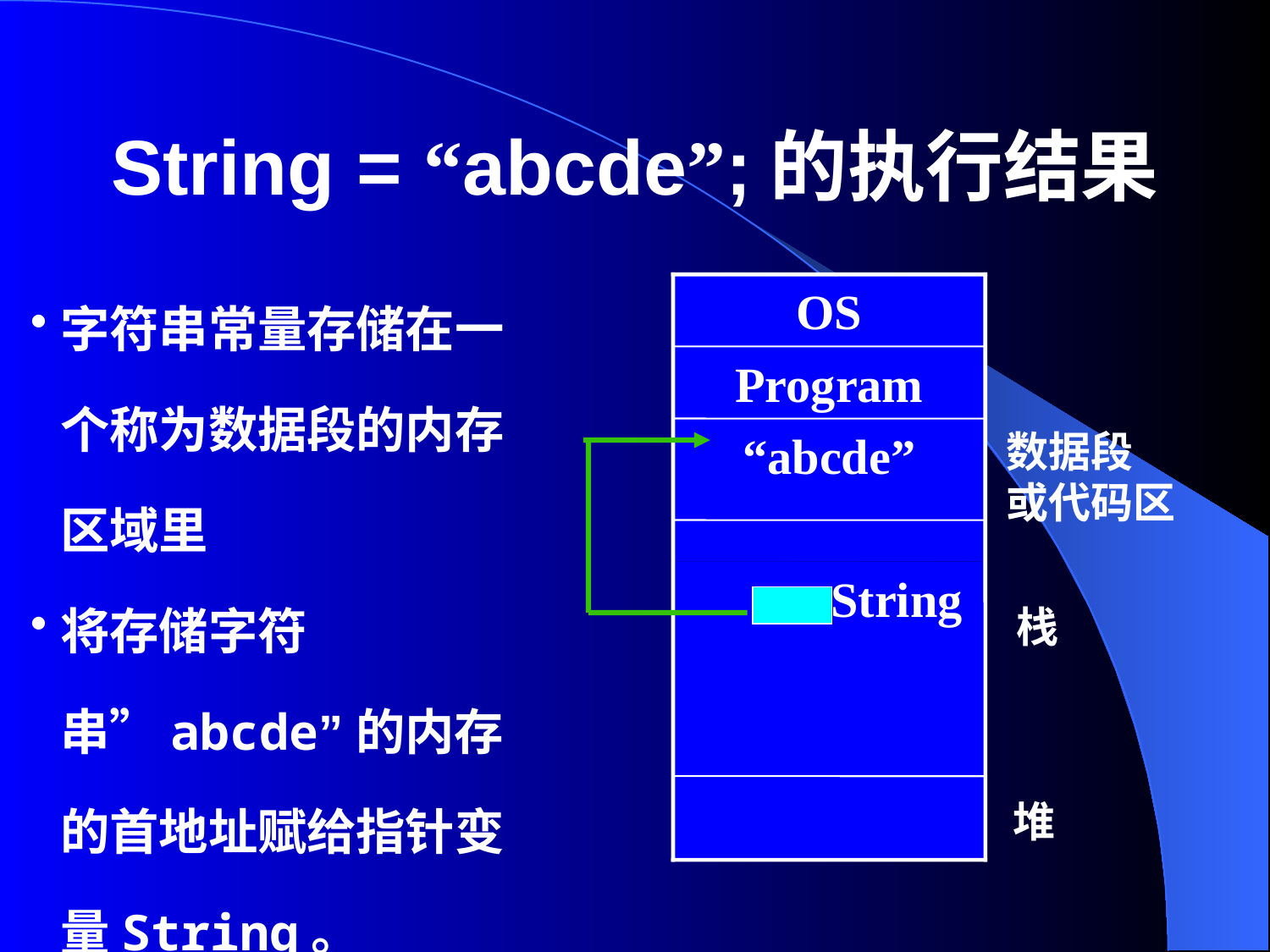

# String = “abcde”;的执行结果
字符串常量存储在一个称为数据段的内存区域里
将存储字符串”abcde”的内存的首地址赋给指针变量String。
OS

Program

“abcde”

数据段
或代码区

           String

栈

堆